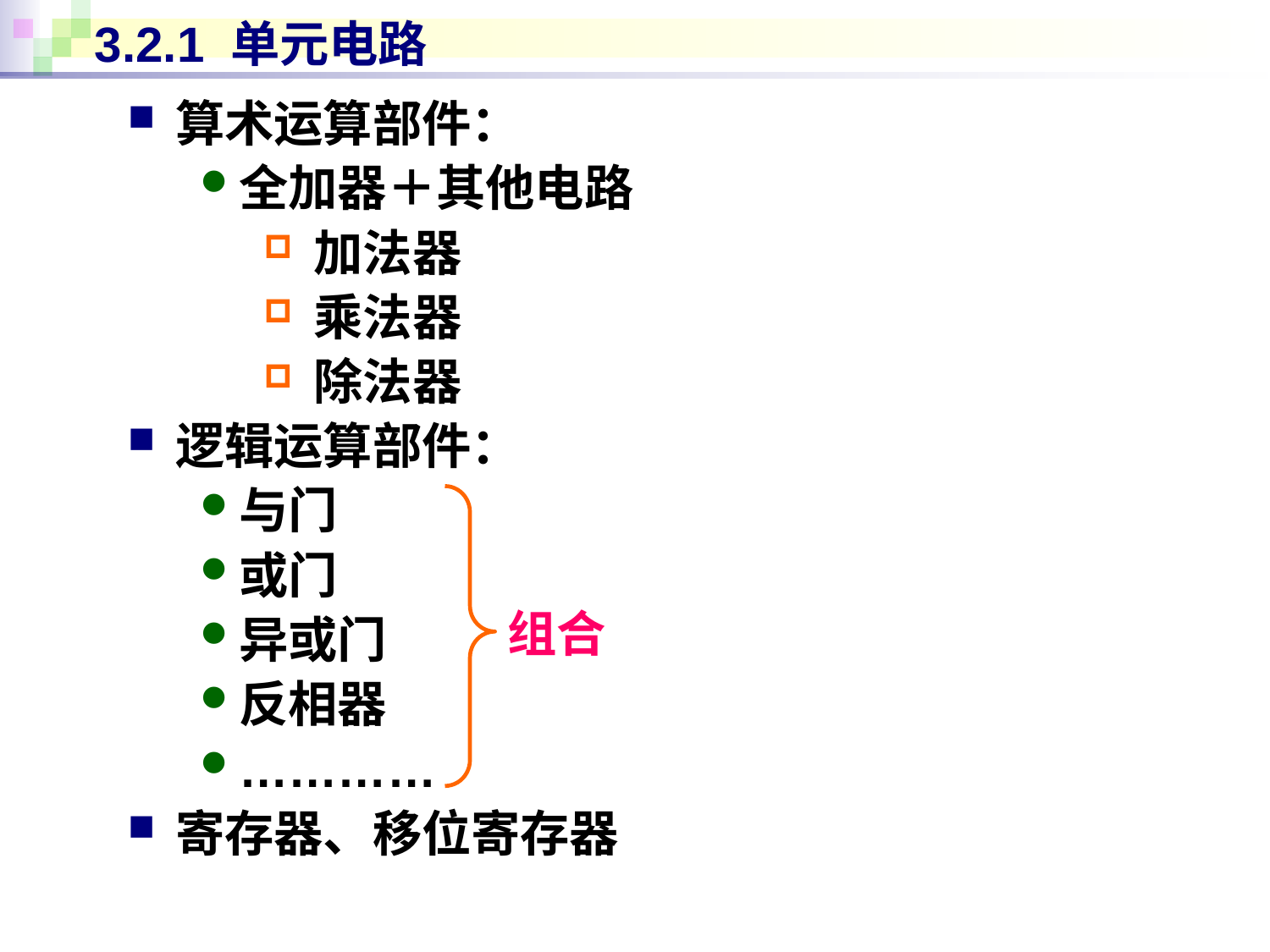

# 3.2.1 单元电路
算术运算部件：
全加器＋其他电路
加法器
乘法器
除法器
逻辑运算部件：
与门
或门
异或门
反相器
…………
寄存器、移位寄存器

组合
2